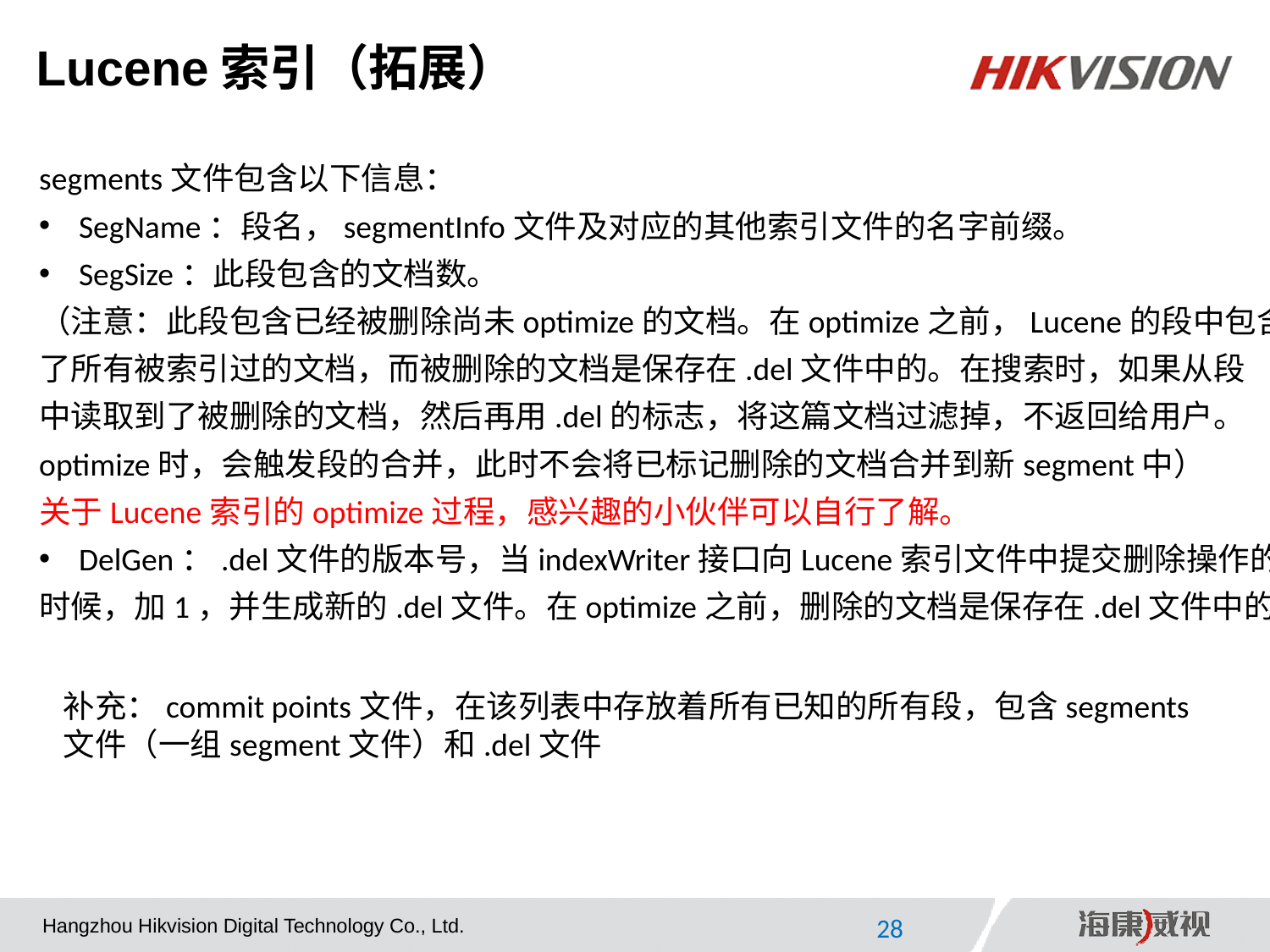

# Lucene索引（拓展）
segments文件包含以下信息：
SegName：段名，segmentInfo文件及对应的其他索引文件的名字前缀。
SegSize：此段包含的文档数。
（注意：此段包含已经被删除尚未optimize的文档。在optimize之前，Lucene的段中包含
了所有被索引过的文档，而被删除的文档是保存在.del文件中的。在搜索时，如果从段
中读取到了被删除的文档，然后再用.del的标志，将这篇文档过滤掉，不返回给用户。
optimize时，会触发段的合并，此时不会将已标记删除的文档合并到新segment中）
关于Lucene索引的optimize过程，感兴趣的小伙伴可以自行了解。
DelGen：.del文件的版本号，当indexWriter接口向Lucene索引文件中提交删除操作的
时候，加1，并生成新的.del文件。在optimize之前，删除的文档是保存在.del文件中的。
补充：commit points文件，在该列表中存放着所有已知的所有段，包含segments文件（一组segment文件）和.del文件